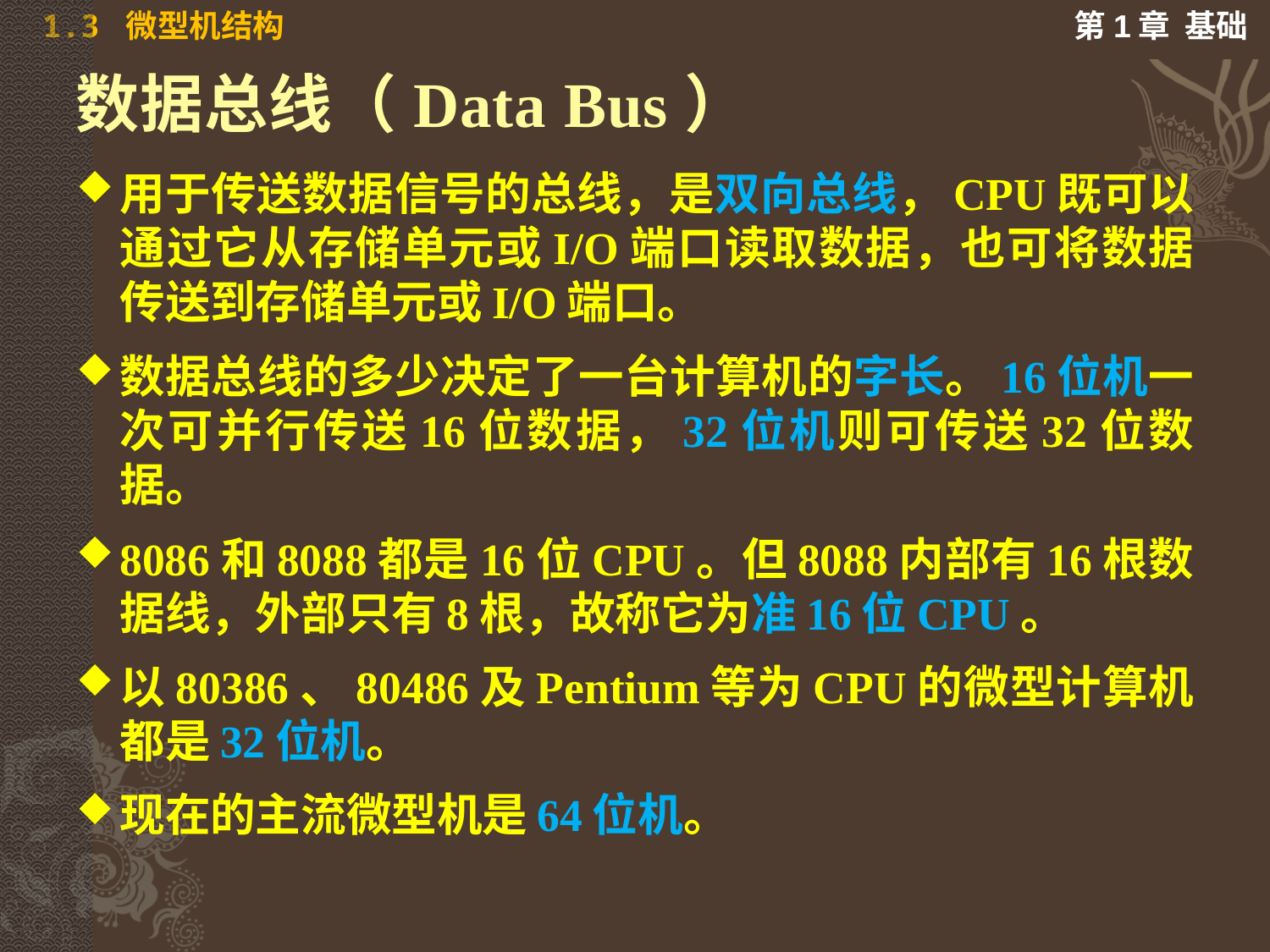

# 数据总线（Data Bus）
用于传送数据信号的总线，是双向总线，CPU既可以通过它从存储单元或I/O端口读取数据，也可将数据传送到存储单元或I/O端口。
数据总线的多少决定了一台计算机的字长。16位机一次可并行传送16位数据，32位机则可传送32位数据。
8086和8088都是16位CPU。但8088内部有16根数据线，外部只有8根，故称它为准16位CPU。
以80386、80486及Pentium等为CPU的微型计算机都是32位机。
现在的主流微型机是64位机。